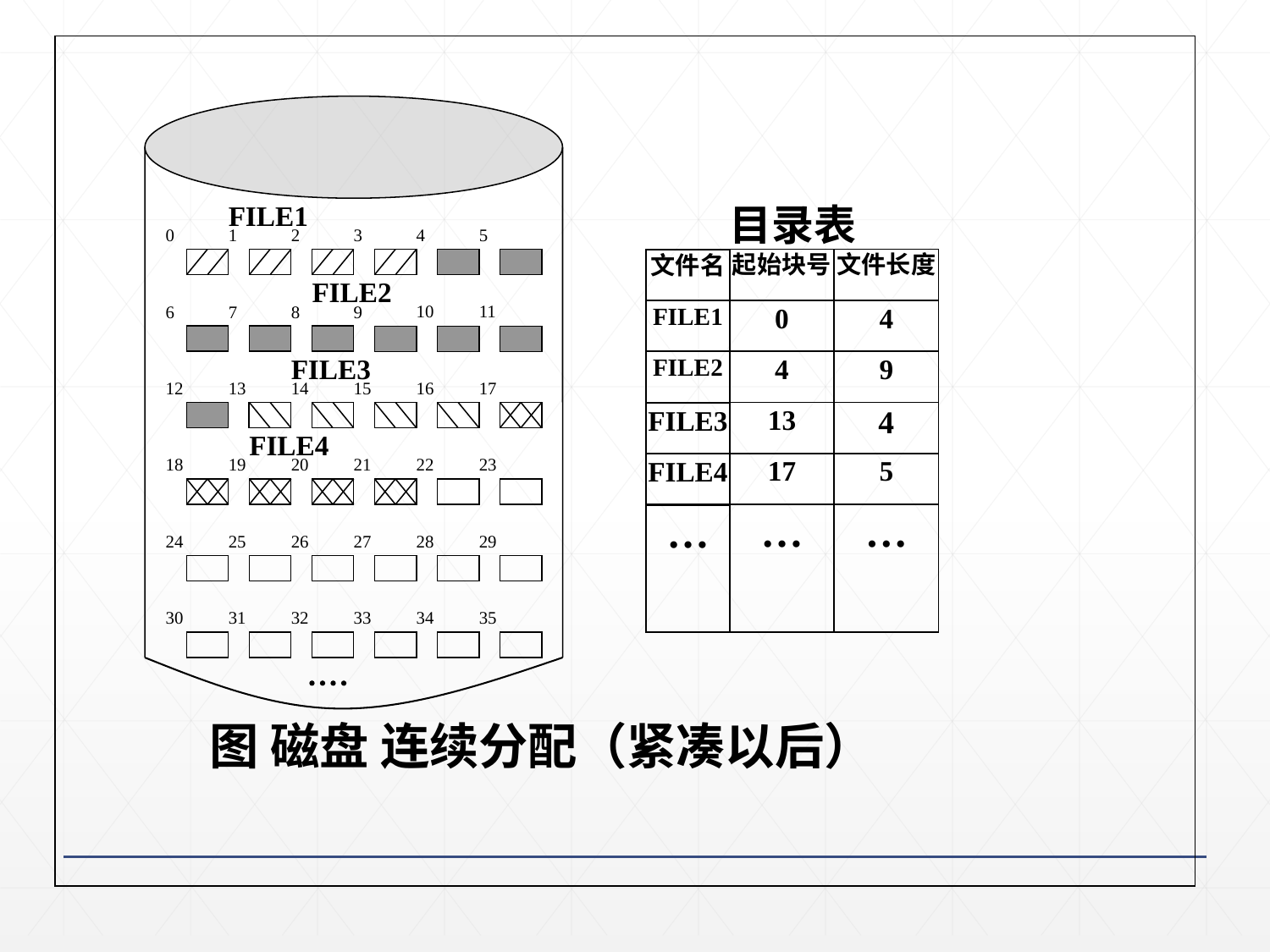

FILE1
0
3
4
5

FILE2
1
2
6
7
8
FILE3
12
13
14
16
17
15
FILE4
18
19
21
22
23

20

24
25
26
27
28
29
30
31
32
33
34
35

10
11
9

目录表
起始块号
文件长度
文件名
0
4
FILE1
4
9
FILE2
13
4
FILE3
17
5
FILE4
…
…
…
图 磁盘 连续分配（紧凑以后）